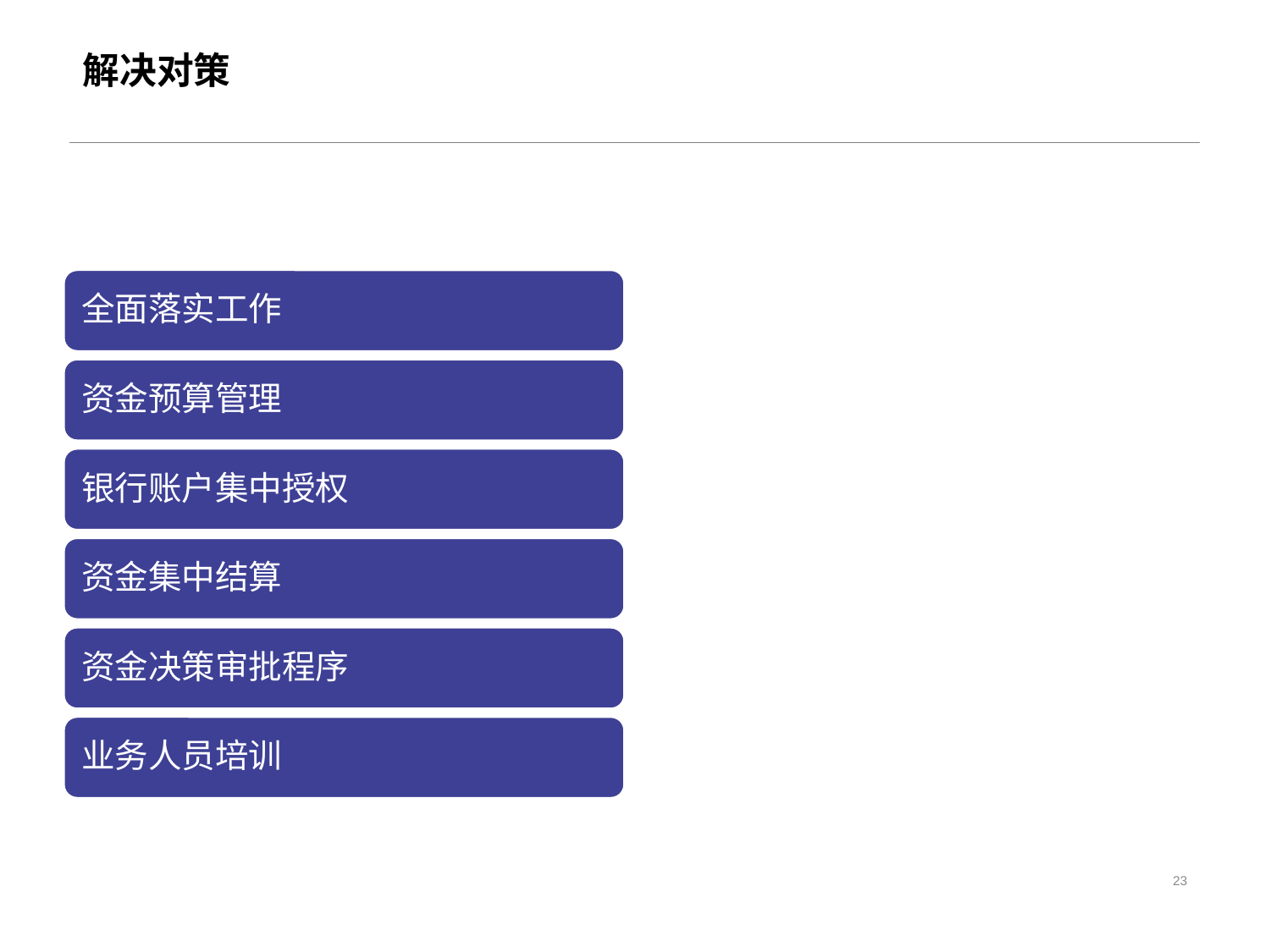

# 解决对策

全面落实工作
资金预算管理
银行账户集中授权
资金集中结算
资金决策审批程序
业务人员培训

23